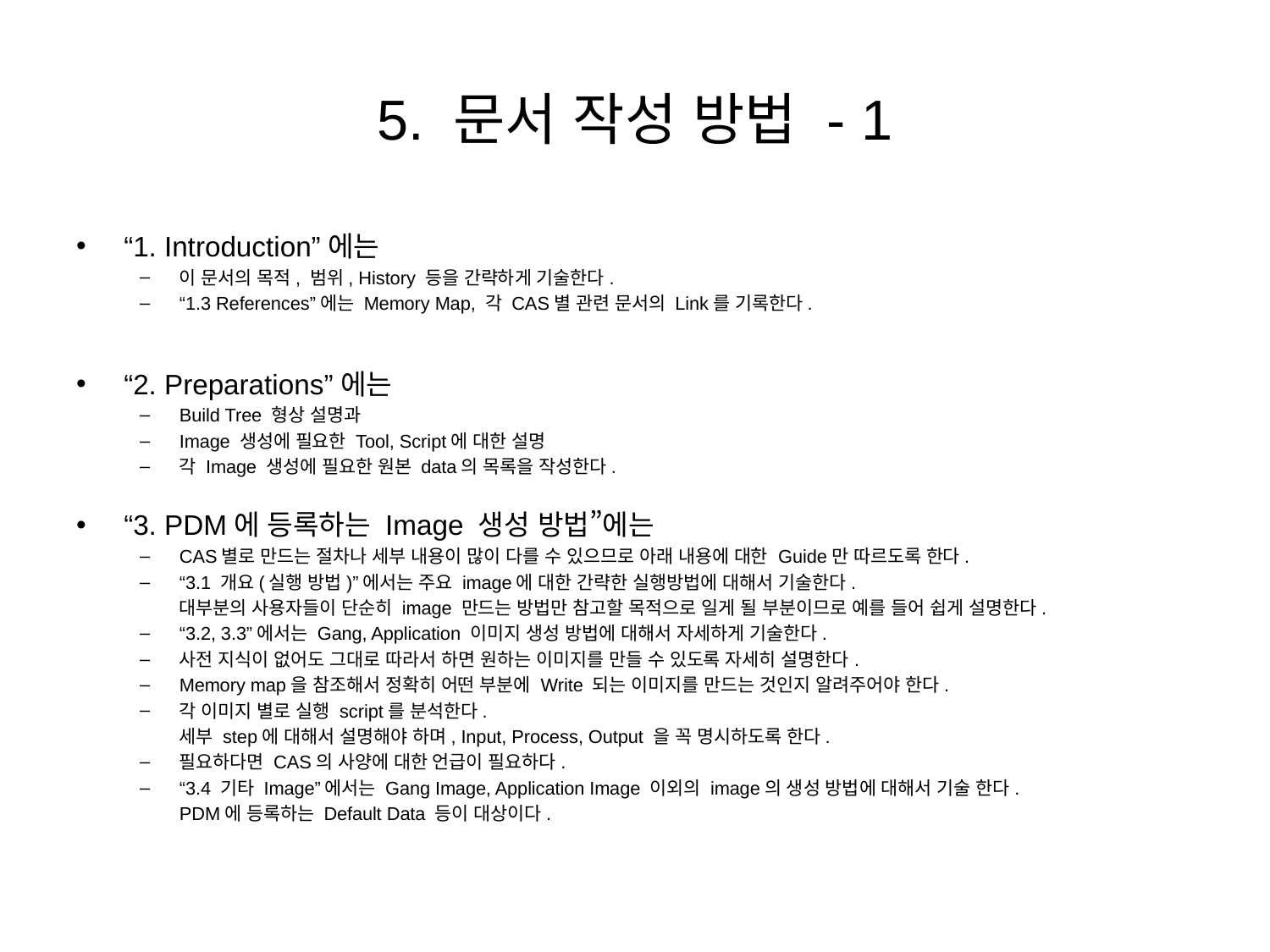

# 5. 문서 작성 방법 - 1
“1. Introduction”에는
이 문서의 목적, 범위, History 등을 간략하게 기술한다.
“1.3 References”에는 Memory Map, 각 CAS별 관련 문서의 Link를 기록한다.

“2. Preparations”에는
Build Tree 형상 설명과
Image 생성에 필요한 Tool, Script에 대한 설명
각 Image 생성에 필요한 원본 data의 목록을 작성한다.

“3. PDM에 등록하는 Image 생성 방법”에는
CAS별로 만드는 절차나 세부 내용이 많이 다를 수 있으므로 아래 내용에 대한 Guide만 따르도록 한다.
“3.1 개요(실행 방법)”에서는 주요 image에 대한 간략한 실행방법에 대해서 기술한다.
	대부분의 사용자들이 단순히 image 만드는 방법만 참고할 목적으로 일게 될 부분이므로 예를 들어 쉽게 설명한다.
“3.2, 3.3”에서는 Gang, Application 이미지 생성 방법에 대해서 자세하게 기술한다.
사전 지식이 없어도 그대로 따라서 하면 원하는 이미지를 만들 수 있도록 자세히 설명한다.
Memory map을 참조해서 정확히 어떤 부분에 Write 되는 이미지를 만드는 것인지 알려주어야 한다.
각 이미지 별로 실행 script를 분석한다.
	세부 step에 대해서 설명해야 하며, Input, Process, Output 을 꼭 명시하도록 한다.
필요하다면 CAS의 사양에 대한 언급이 필요하다.
“3.4 기타 Image”에서는 Gang Image, Application Image 이외의 image의 생성 방법에 대해서 기술 한다.
	PDM에 등록하는 Default Data 등이 대상이다.